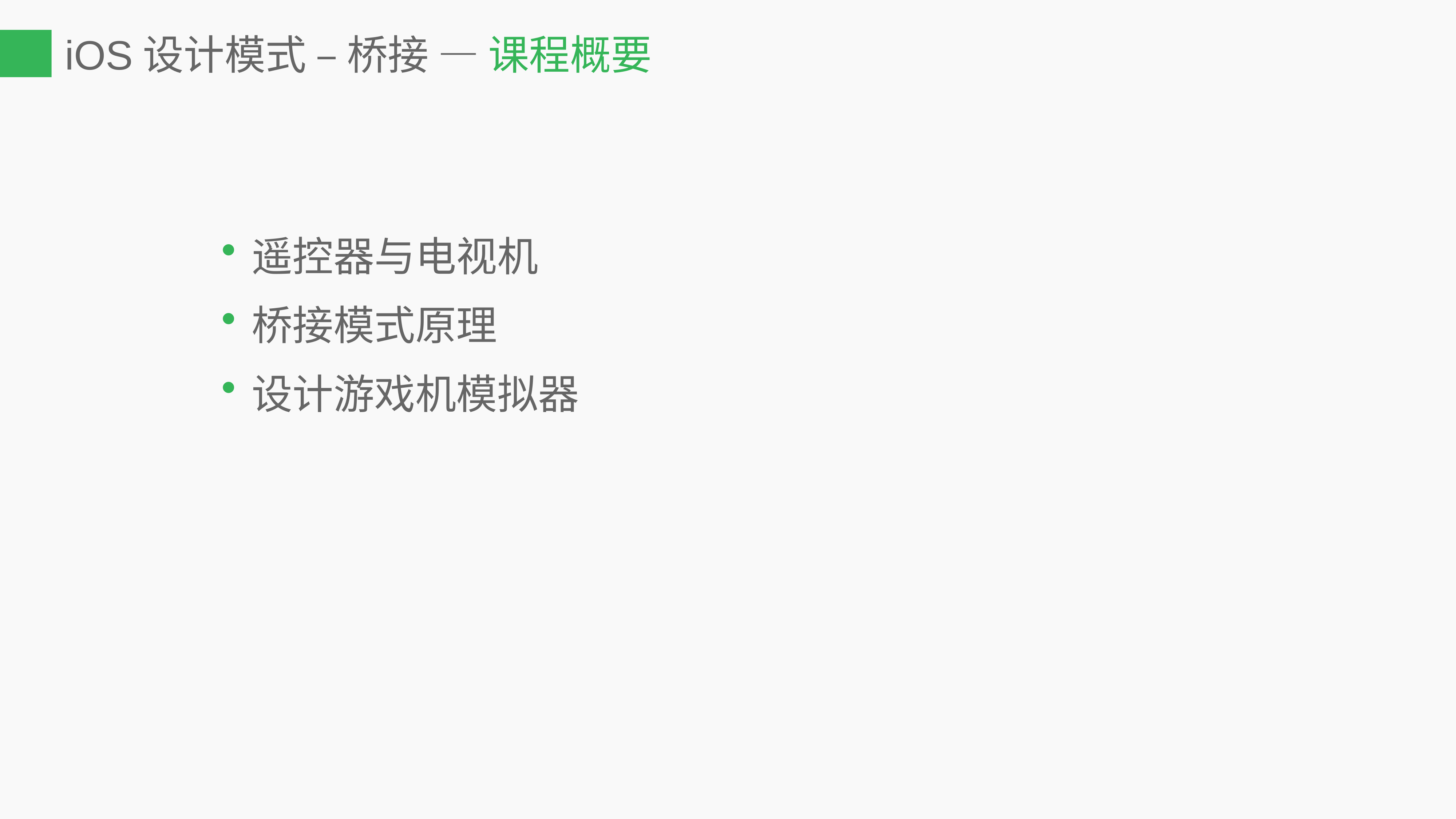

iOS设计模式 – 桥接 — 课程概要

遥控器与电视机
桥接模式原理
设计游戏机模拟器